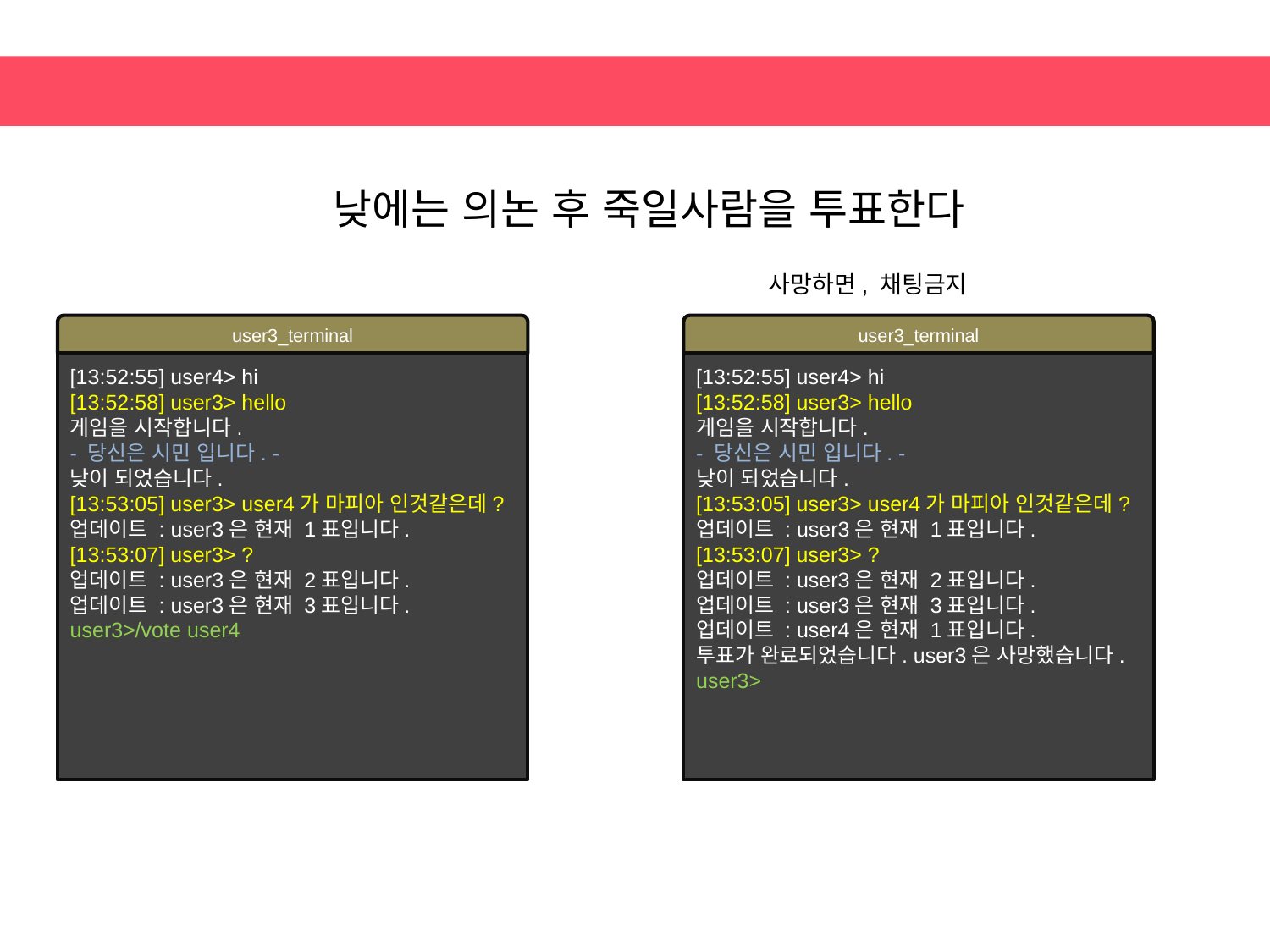

게임 진행 방식
# 낮에는 의논 후 죽일사람을 투표한다
사망하면, 채팅금지
user3_terminal
user3_terminal
[13:52:55] user4> hi
[13:52:58] user3> hello
게임을 시작합니다.
- 당신은 시민 입니다. -
낮이 되었습니다.
[13:53:05] user3> user4가 마피아 인것같은데?
업데이트 : user3은 현재 1표입니다.
[13:53:07] user3> ?
업데이트 : user3은 현재 2표입니다.
업데이트 : user3은 현재 3표입니다.
user3>/vote user4

[13:52:55] user4> hi
[13:52:58] user3> hello
게임을 시작합니다.
- 당신은 시민 입니다. -
낮이 되었습니다.
[13:53:05] user3> user4가 마피아 인것같은데?
업데이트 : user3은 현재 1표입니다.
[13:53:07] user3> ?
업데이트 : user3은 현재 2표입니다.
업데이트 : user3은 현재 3표입니다.
업데이트 : user4은 현재 1표입니다.
투표가 완료되었습니다. user3은 사망했습니다.
user3>